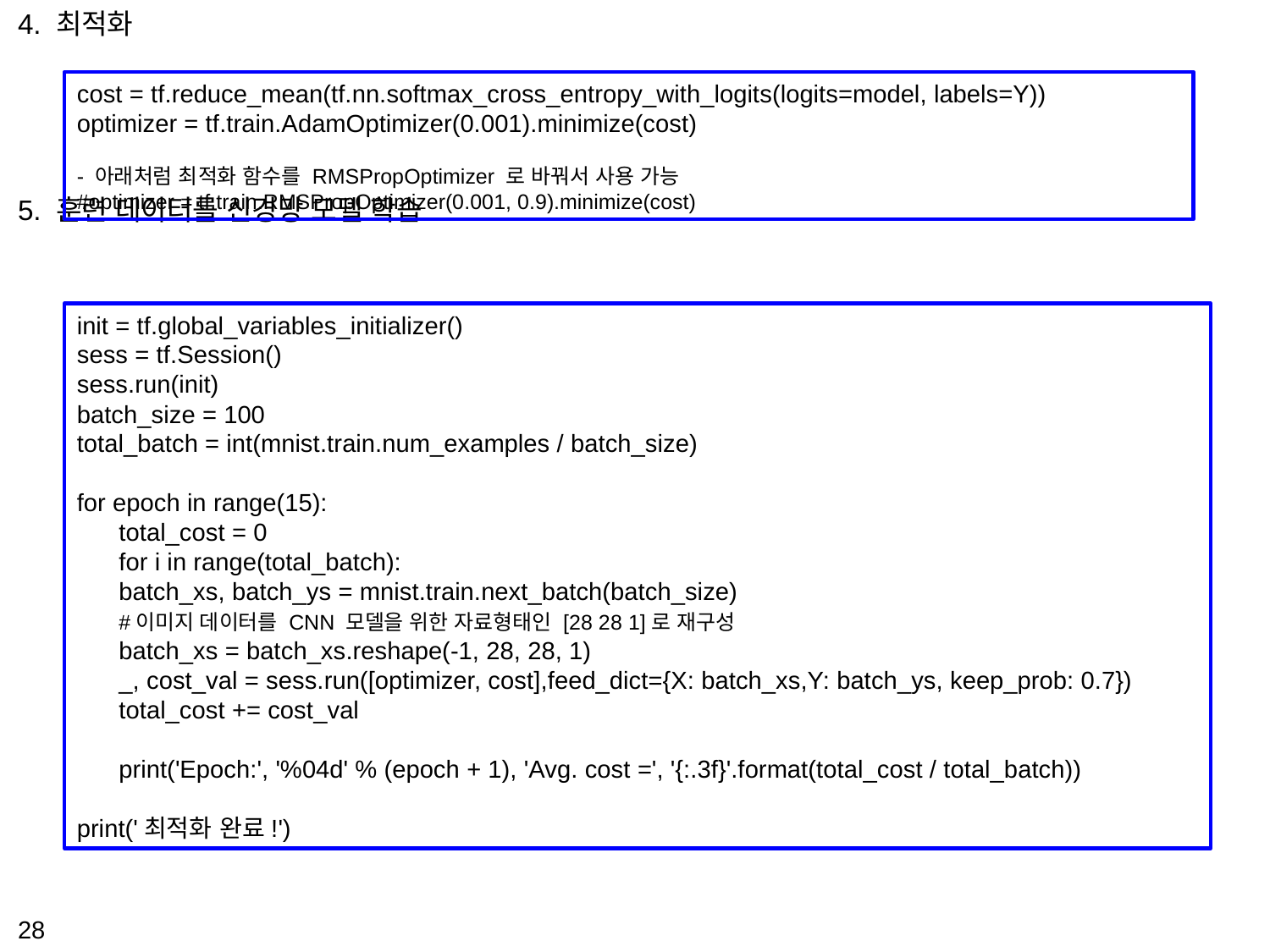

4. 최적화

5. 훈련 데이터를 신경망 모델 학습

cost = tf.reduce_mean(tf.nn.softmax_cross_entropy_with_logits(logits=model, labels=Y))
optimizer = tf.train.AdamOptimizer(0.001).minimize(cost)

- 아래처럼 최적화 함수를 RMSPropOptimizer 로 바꿔서 사용 가능
#optimizer = tf.train.RMSPropOptimizer(0.001, 0.9).minimize(cost)
init = tf.global_variables_initializer()
sess = tf.Session()
sess.run(init)
batch_size = 100
total_batch = int(mnist.train.num_examples / batch_size)

for epoch in range(15):
      total_cost = 0
      for i in range(total_batch):
      batch_xs, batch_ys = mnist.train.next_batch(batch_size)
      #이미지 데이터를 CNN 모델을 위한 자료형태인 [28 28 1]로 재구성
      batch_xs = batch_xs.reshape(-1, 28, 28, 1)
      _, cost_val = sess.run([optimizer, cost],feed_dict={X: batch_xs,Y: batch_ys, keep_prob: 0.7})
      total_cost += cost_val

      print('Epoch:', '%04d' % (epoch + 1), 'Avg. cost =', '{:.3f}'.format(total_cost / total_batch))

print('최적화 완료!')
28